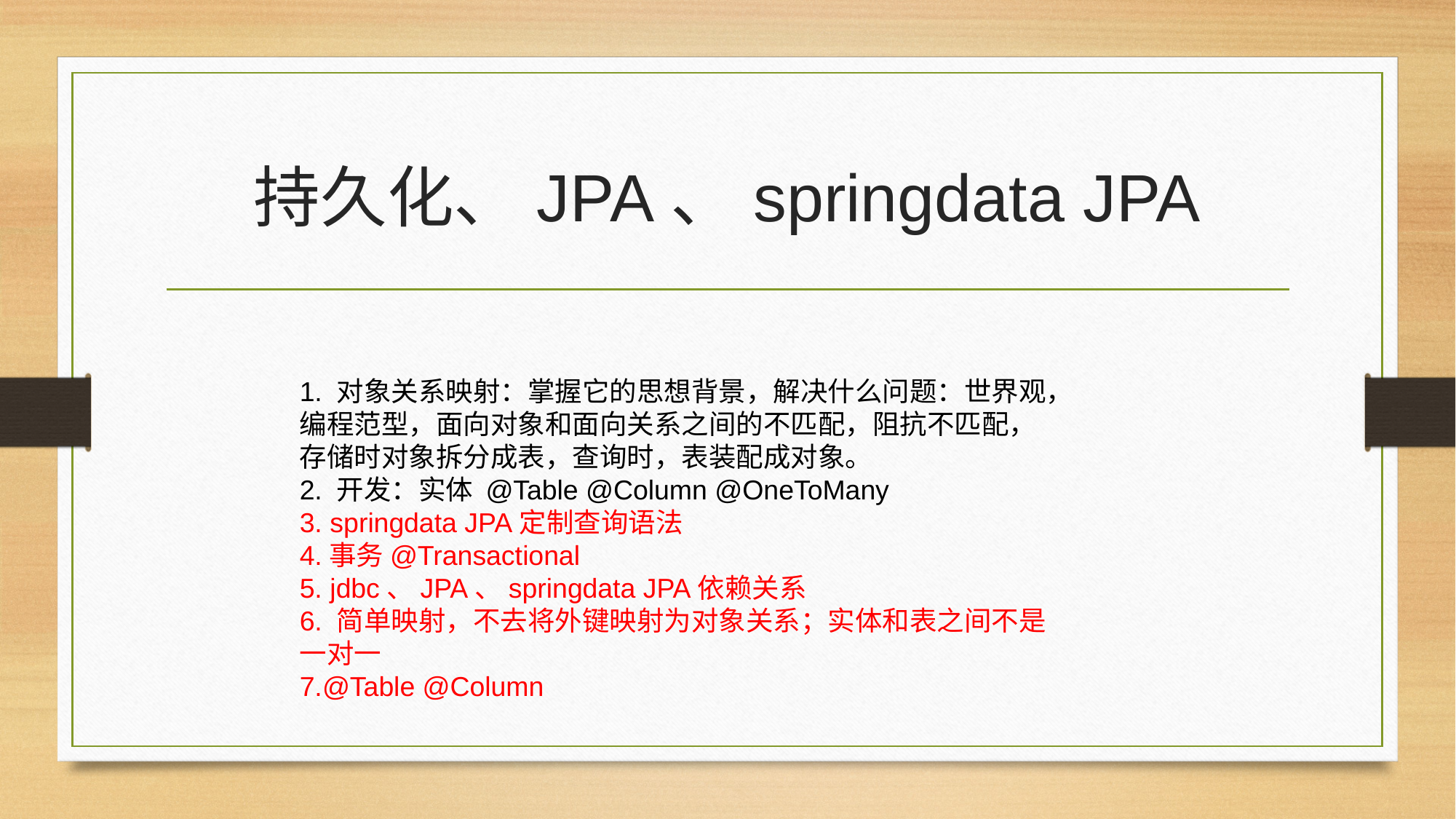

# 持久化、JPA、springdata JPA
1. 对象关系映射：掌握它的思想背景，解决什么问题：世界观，编程范型，面向对象和面向关系之间的不匹配，阻抗不匹配，存储时对象拆分成表，查询时，表装配成对象。
2. 开发：实体 @Table @Column @OneToMany
3. springdata JPA定制查询语法
4.事务@Transactional
5. jdbc、JPA、springdata JPA依赖关系
6. 简单映射，不去将外键映射为对象关系；实体和表之间不是一对一
7.@Table @Column